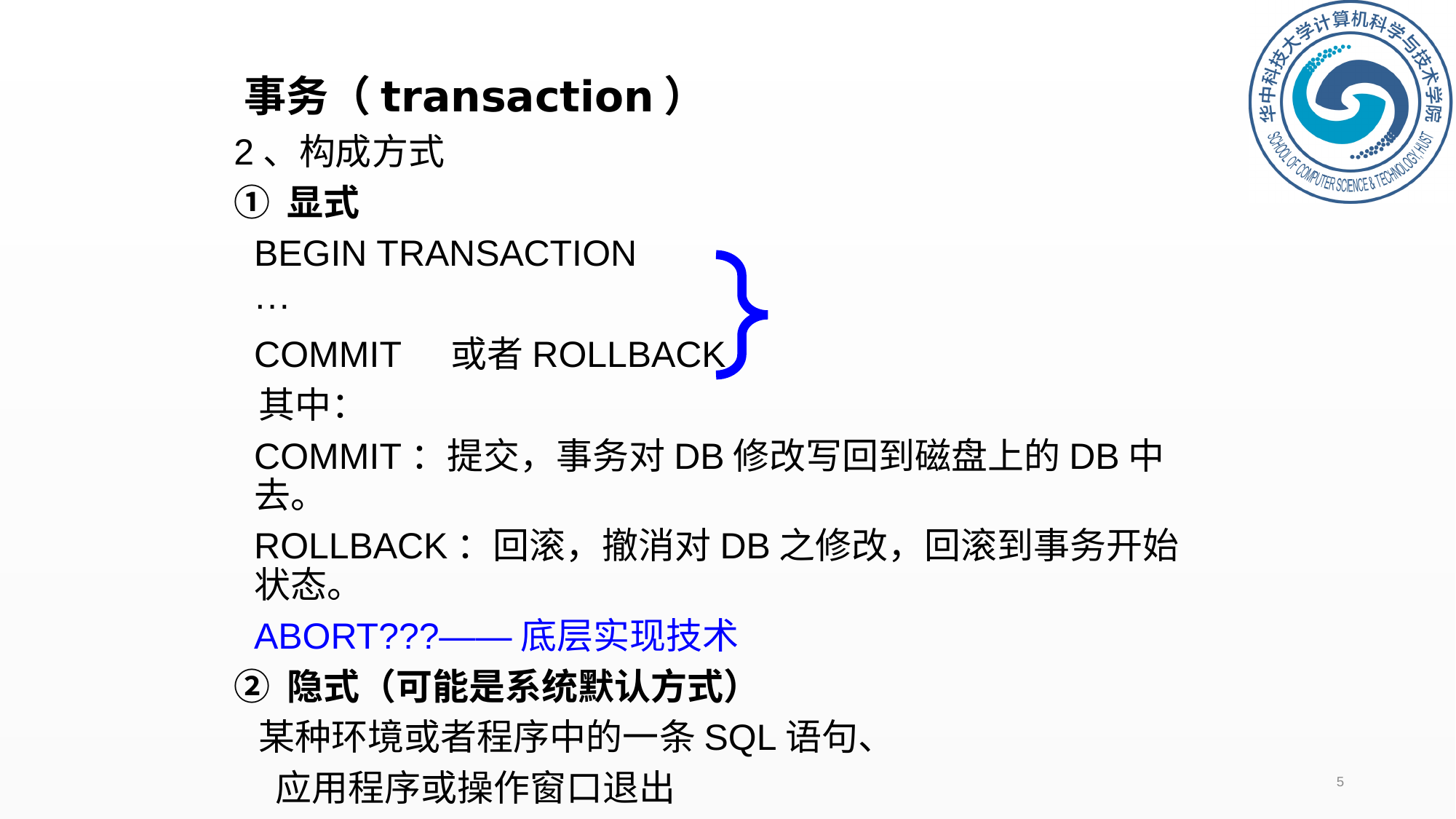

# 事务（transaction）
2、构成方式
① 显式
  BEGIN TRANSACTION
  ···
  COMMIT    或者ROLLBACK
  其中：
  COMMIT：提交，事务对DB修改写回到磁盘上的DB中去。
  ROLLBACK：回滚，撤消对DB之修改，回滚到事务开始状态。
  ABORT???——底层实现技术
② 隐式（可能是系统默认方式）
  某种环境或者程序中的一条SQL语句、
    应用程序或操作窗口退出

5